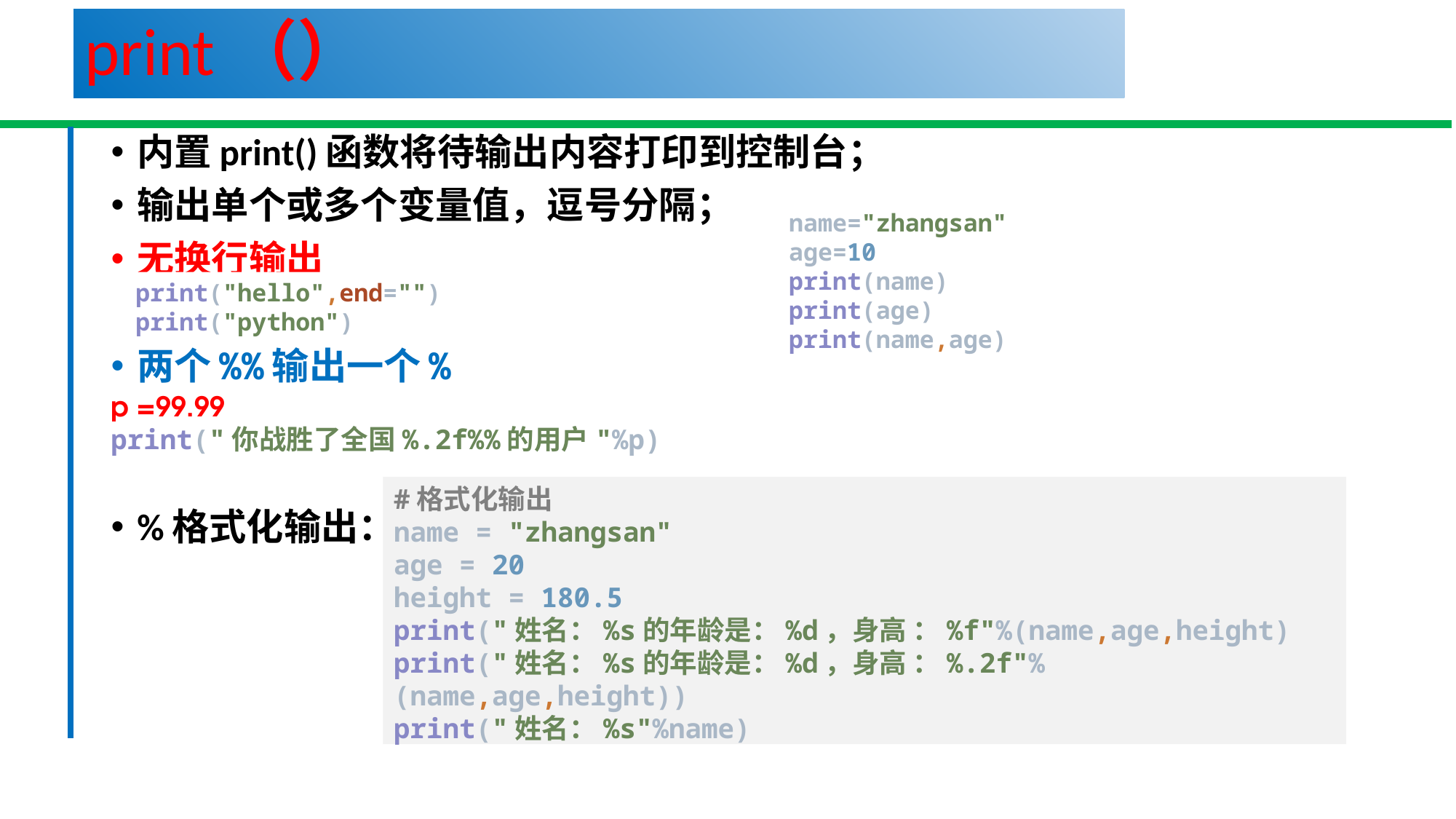

# print（）
内置print()函数将待输出内容打印到控制台；
输出单个或多个变量值，逗号分隔；
无换行输出

两个%%输出一个%

%格式化输出：

name="zhangsan"
age=10
print(name)
print(age)
print(name,age)
print("hello",end="")
print("python")
p =99.99
print("你战胜了全国%.2f%%的用户"%p)
#格式化输出
name = "zhangsan"
age = 20
height = 180.5
print("姓名：%s的年龄是：%d，身高 ：%f"%(name,age,height)
print("姓名：%s的年龄是：%d，身高 ：%.2f"%(name,age,height))
print("姓名：%s"%name)